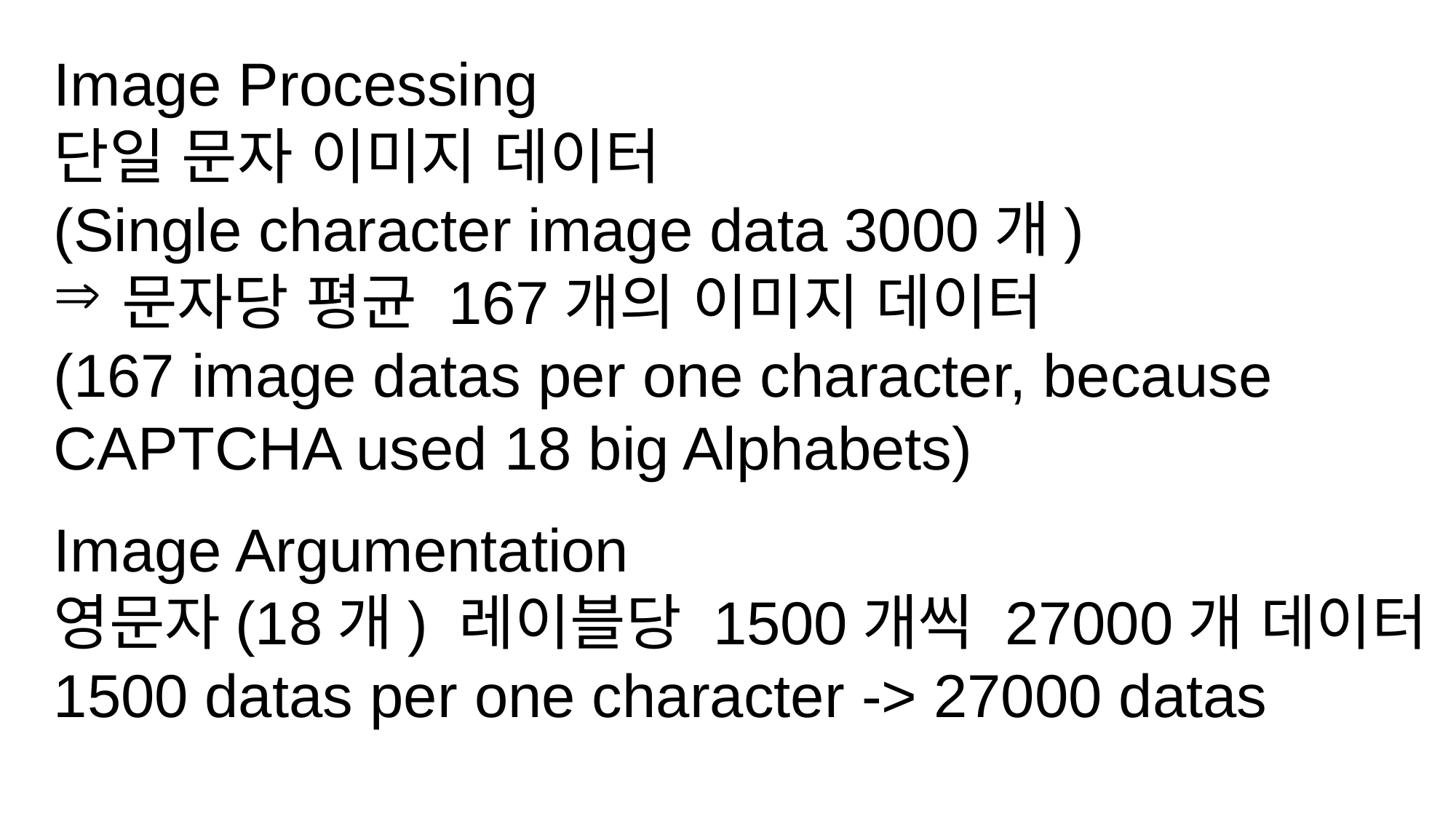

Image Processing
단일 문자 이미지 데이터
(Single character image data 3000개)
문자당 평균 167개의 이미지 데이터
(167 image datas per one character, because CAPTCHA used 18 big Alphabets)

Image Argumentation
영문자(18개) 레이블당 1500개씩 27000개 데이터
1500 datas per one character -> 27000 datas